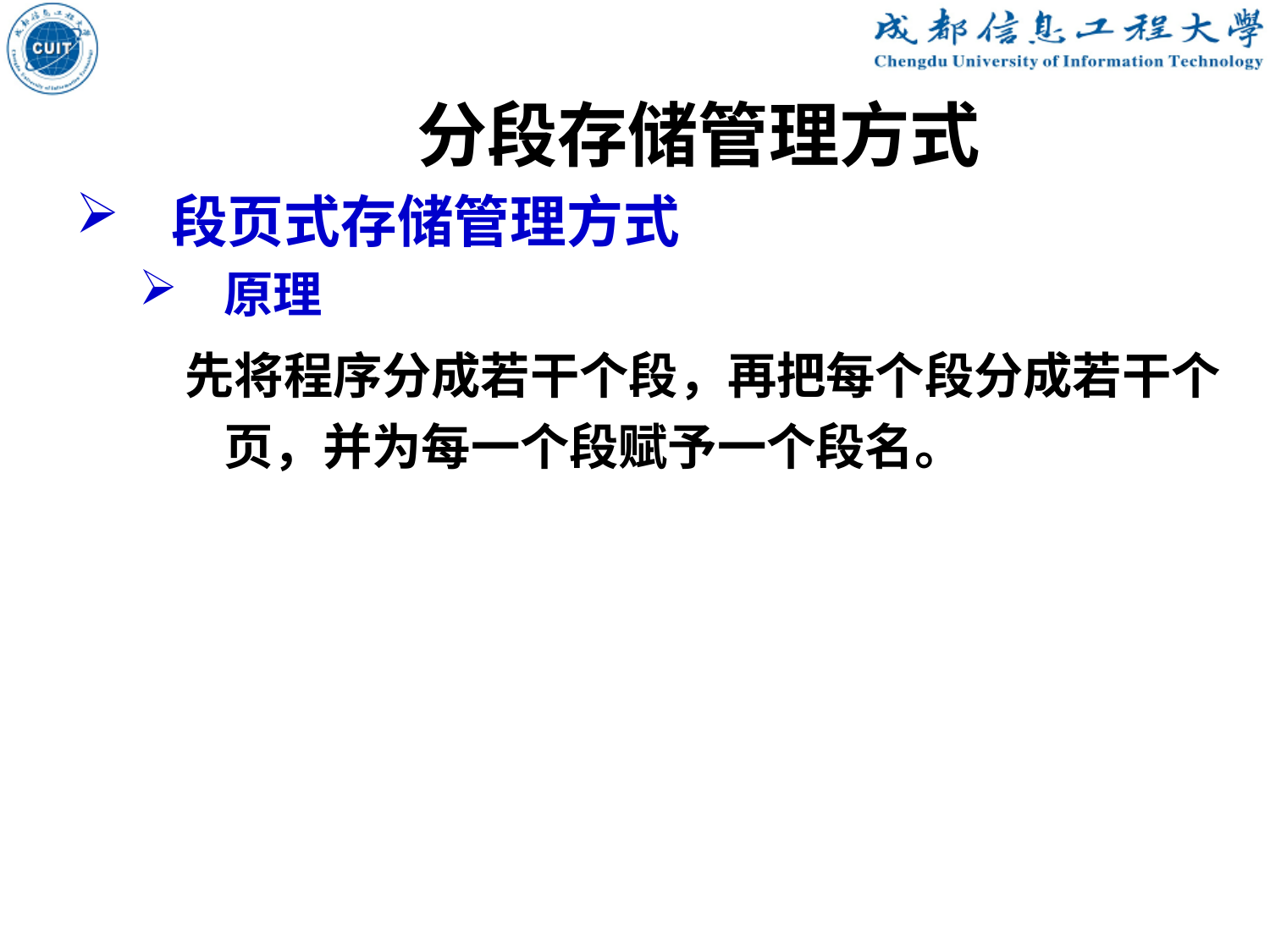

分段存储管理方式
段页式存储管理方式
原理
   先将程序分成若干个段，再把每个段分成若干个页，并为每一个段赋予一个段名。